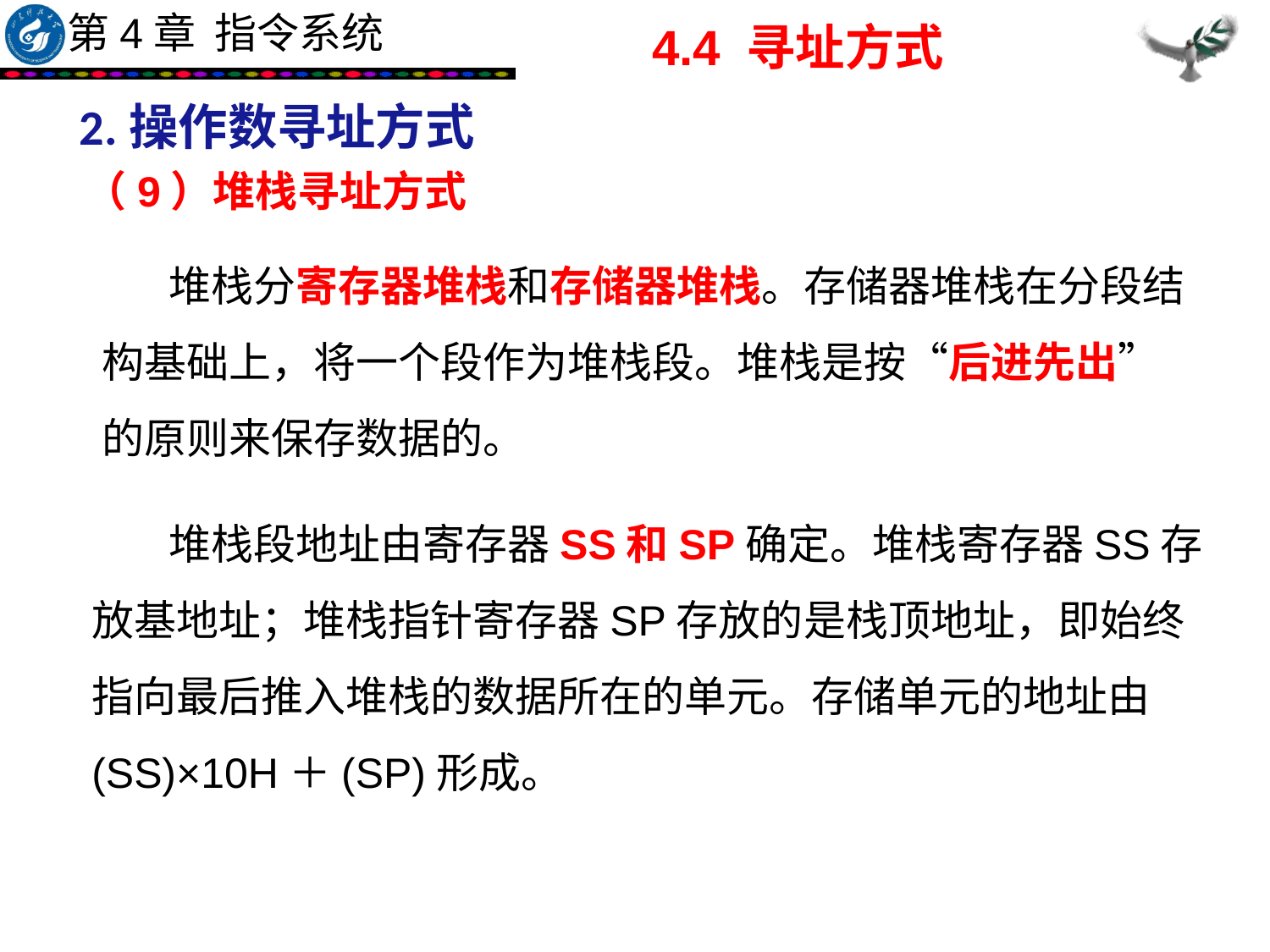

4.4 寻址方式
2.操作数寻址方式
（9）堆栈寻址方式
      堆栈分寄存器堆栈和存储器堆栈。存储器堆栈在分段结构基础上，将一个段作为堆栈段。堆栈是按“后进先出”的原则来保存数据的。
       堆栈段地址由寄存器SS和SP确定。堆栈寄存器SS存放基地址；堆栈指针寄存器SP存放的是栈顶地址，即始终指向最后推入堆栈的数据所在的单元。存储单元的地址由(SS)×10H＋(SP)形成。